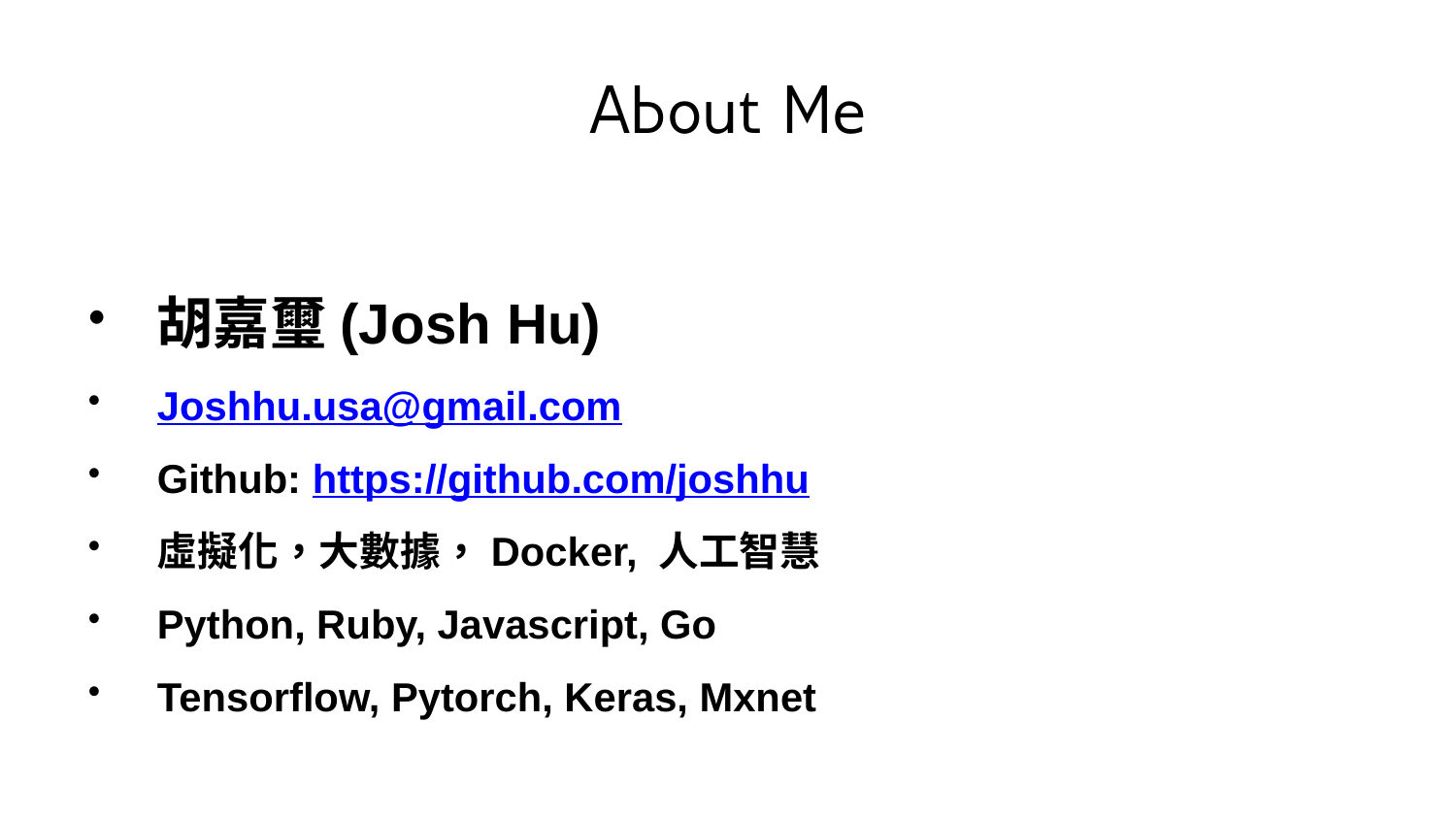

# About Me
胡嘉璽(Josh Hu)
Joshhu.usa@gmail.com
Github: https://github.com/joshhu
虛擬化，大數據，Docker, 人工智慧
Python, Ruby, Javascript, Go
Tensorflow, Pytorch, Keras, Mxnet